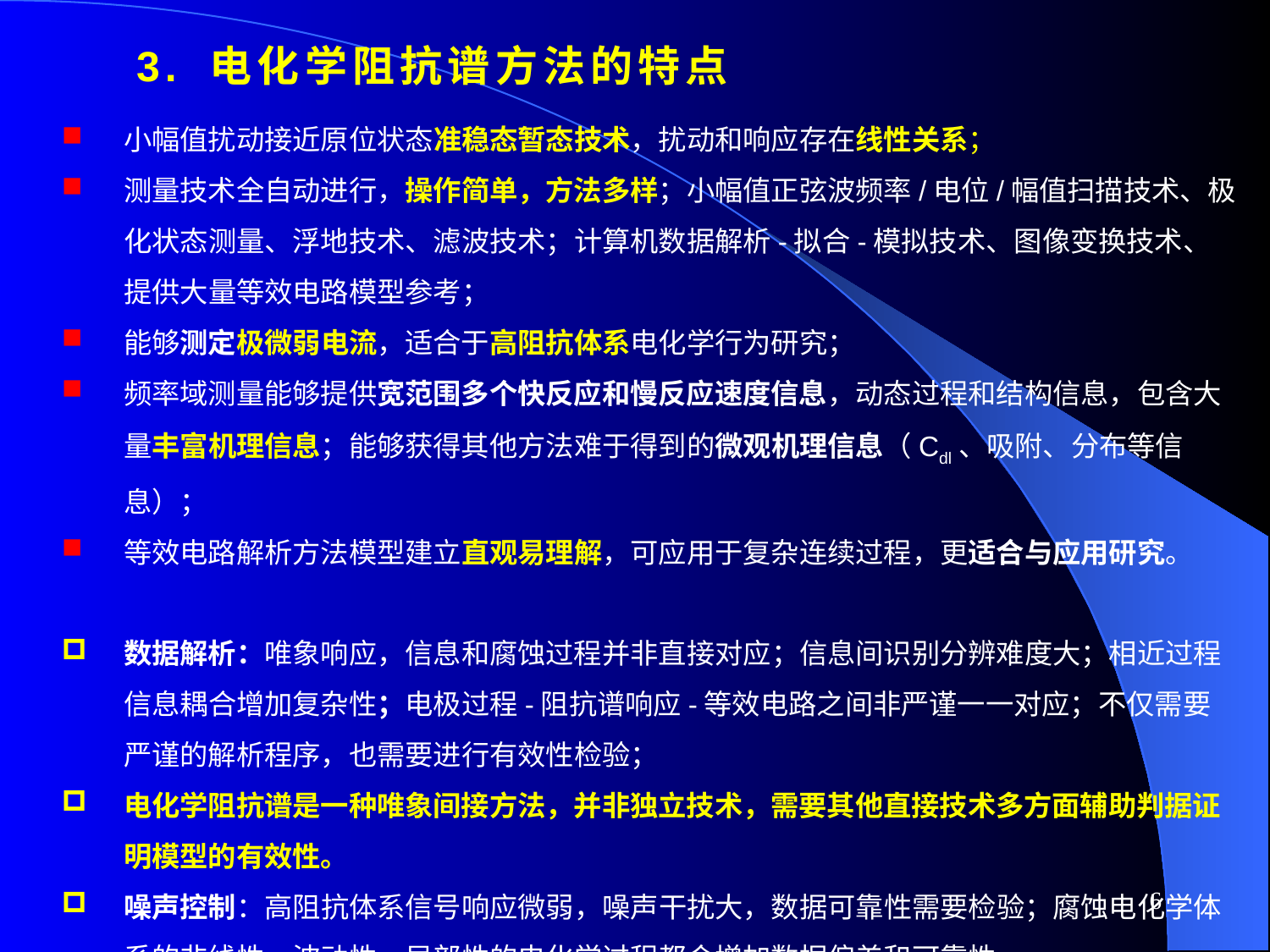

# 3. 电化学阻抗谱方法的特点
小幅值扰动接近原位状态准稳态暂态技术，扰动和响应存在线性关系；
测量技术全自动进行，操作简单，方法多样；小幅值正弦波频率/电位/幅值扫描技术、极化状态测量、浮地技术、滤波技术；计算机数据解析-拟合-模拟技术、图像变换技术、提供大量等效电路模型参考；
能够测定极微弱电流，适合于高阻抗体系电化学行为研究；
频率域测量能够提供宽范围多个快反应和慢反应速度信息，动态过程和结构信息，包含大量丰富机理信息；能够获得其他方法难于得到的微观机理信息（Cdl、吸附、分布等信息）；
等效电路解析方法模型建立直观易理解，可应用于复杂连续过程，更适合与应用研究。

数据解析：唯象响应，信息和腐蚀过程并非直接对应；信息间识别分辨难度大；相近过程信息耦合增加复杂性；电极过程-阻抗谱响应-等效电路之间非严谨一一对应；不仅需要严谨的解析程序，也需要进行有效性检验；
电化学阻抗谱是一种唯象间接方法，并非独立技术，需要其他直接技术多方面辅助判据证明模型的有效性。
噪声控制：高阻抗体系信号响应微弱，噪声干扰大，数据可靠性需要检验；腐蚀电化学体系的非线性、波动性、局部性的电化学过程都会增加数据偏差和可靠性。
6